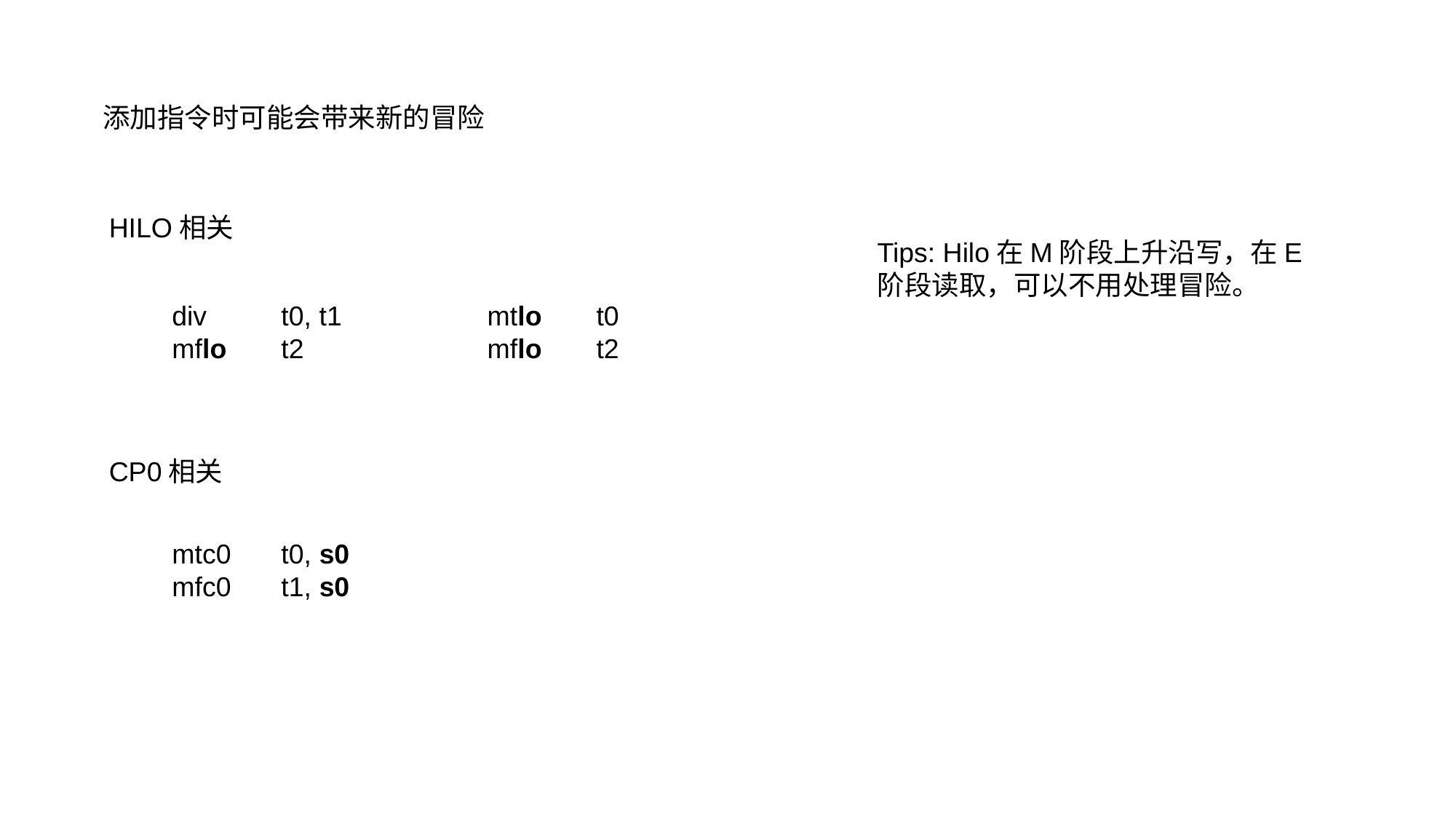

添加指令时可能会带来新的冒险
HILO相关
mtlo	t0
mflo	t2
div	t0, t1
mflo	t2
Tips: Hilo在M阶段上升沿写，在E阶段读取，可以不用处理冒险。
CP0相关
mtc0	t0, s0
mfc0	t1, s0